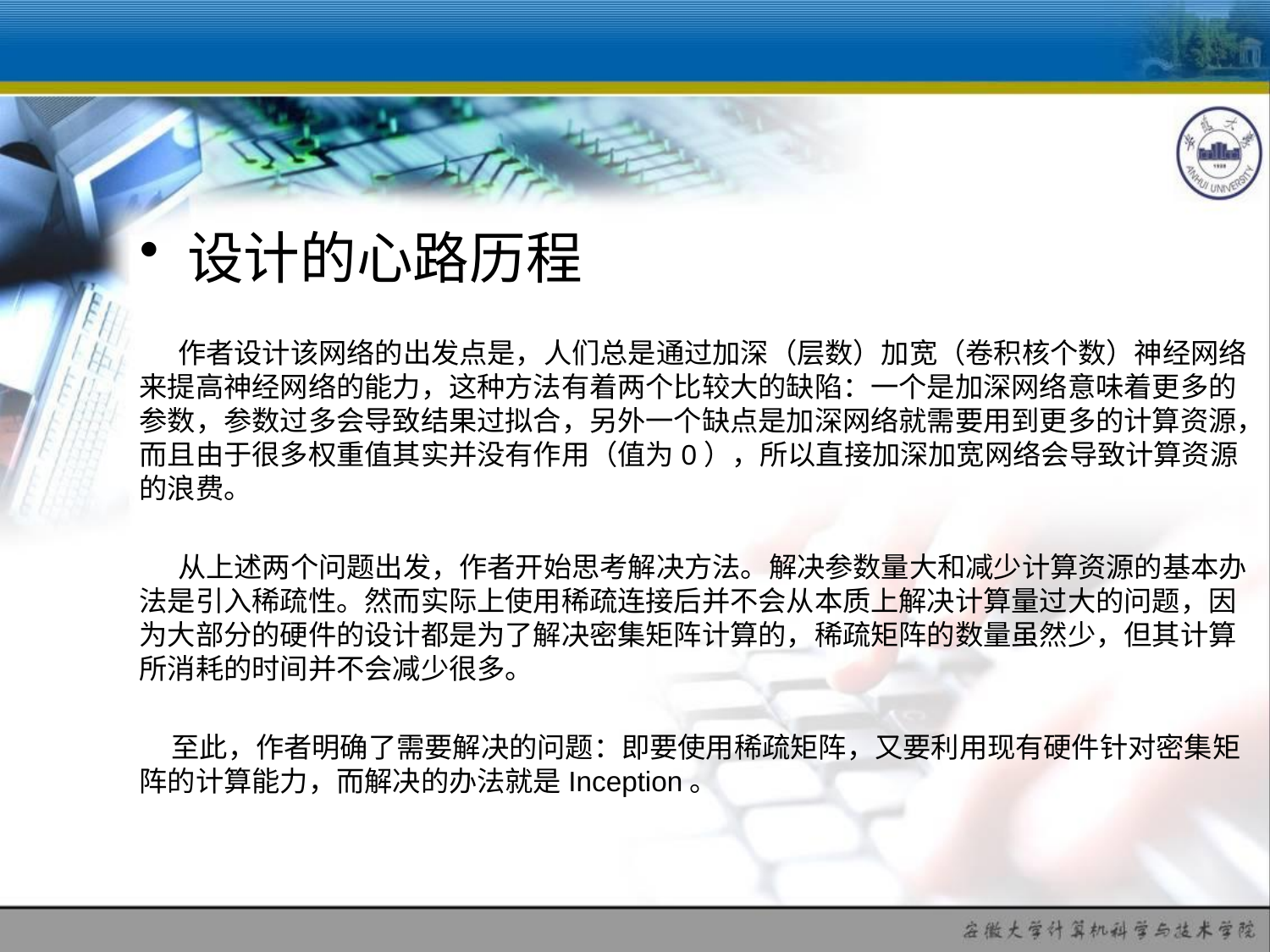

#
设计的心路历程

     作者设计该网络的出发点是，人们总是通过加深（层数）加宽（卷积核个数）神经网络来提高神经网络的能力，这种方法有着两个比较大的缺陷：一个是加深网络意味着更多的参数，参数过多会导致结果过拟合，另外一个缺点是加深网络就需要用到更多的计算资源，而且由于很多权重值其实并没有作用（值为0），所以直接加深加宽网络会导致计算资源的浪费。

     从上述两个问题出发，作者开始思考解决方法。解决参数量大和减少计算资源的基本办法是引入稀疏性。然而实际上使用稀疏连接后并不会从本质上解决计算量过大的问题，因为大部分的硬件的设计都是为了解决密集矩阵计算的，稀疏矩阵的数量虽然少，但其计算所消耗的时间并不会减少很多。

    至此，作者明确了需要解决的问题：即要使用稀疏矩阵，又要利用现有硬件针对密集矩阵的计算能力，而解决的办法就是Inception。